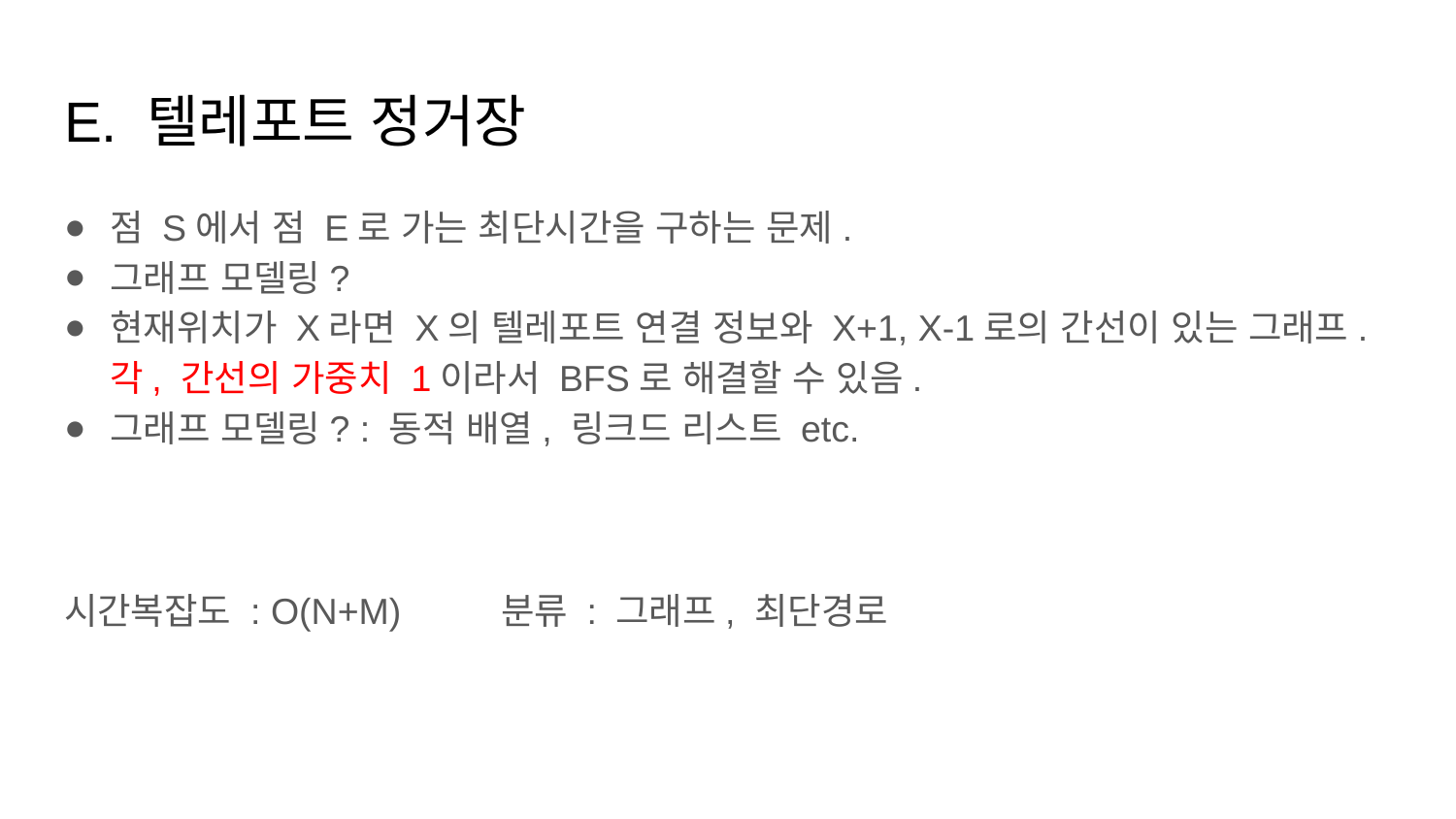

# E. 텔레포트 정거장
점 S에서 점 E로 가는 최단시간을 구하는 문제.
그래프 모델링?
현재위치가 X라면 X의 텔레포트 연결 정보와 X+1, X-1로의 간선이 있는 그래프. 각, 간선의 가중치 1이라서 BFS로 해결할 수 있음.
그래프 모델링? : 동적 배열, 링크드 리스트 etc.

시간복잡도 : O(N+M)	분류 : 그래프, 최단경로